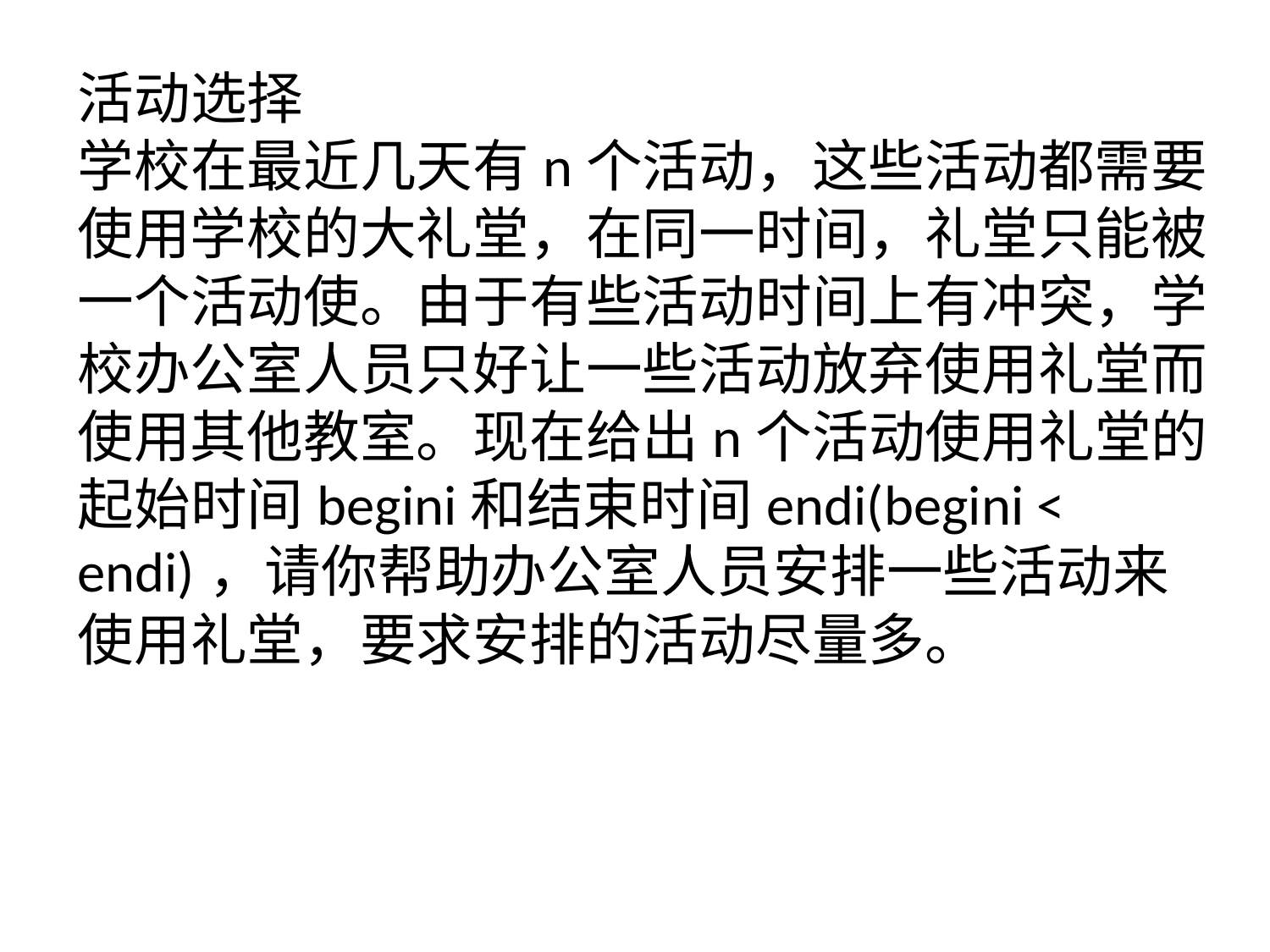

活动选择
学校在最近几天有n个活动，这些活动都需要使用学校的大礼堂，在同一时间，礼堂只能被一个活动使。由于有些活动时间上有冲突，学校办公室人员只好让一些活动放弃使用礼堂而使用其他教室。现在给出n个活动使用礼堂的起始时间begini和结束时间endi(begini < endi)，请你帮助办公室人员安排一些活动来使用礼堂，要求安排的活动尽量多。